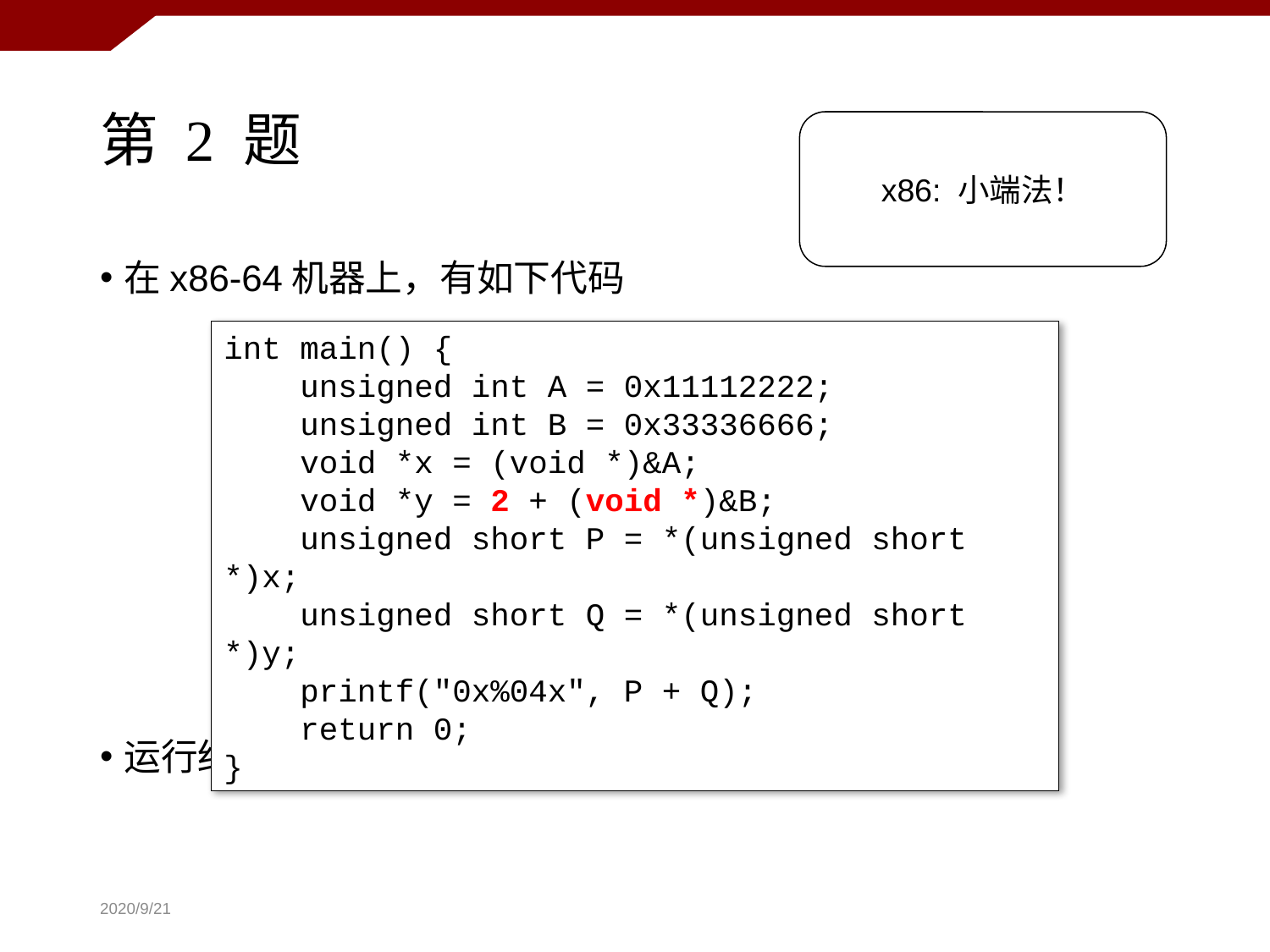

# 第 2 题
x86: 小端法！
在x86-64机器上，有如下代码

运行结果是
int main() {
    unsigned int A = 0x11112222;
    unsigned int B = 0x33336666;
    void *x = (void *)&A;
    void *y = 2 + (void *)&B;
    unsigned short P = *(unsigned short *)x;
    unsigned short Q = *(unsigned short *)y;
    printf("0x%04x", P + Q);
    return 0;
}
2020/9/21